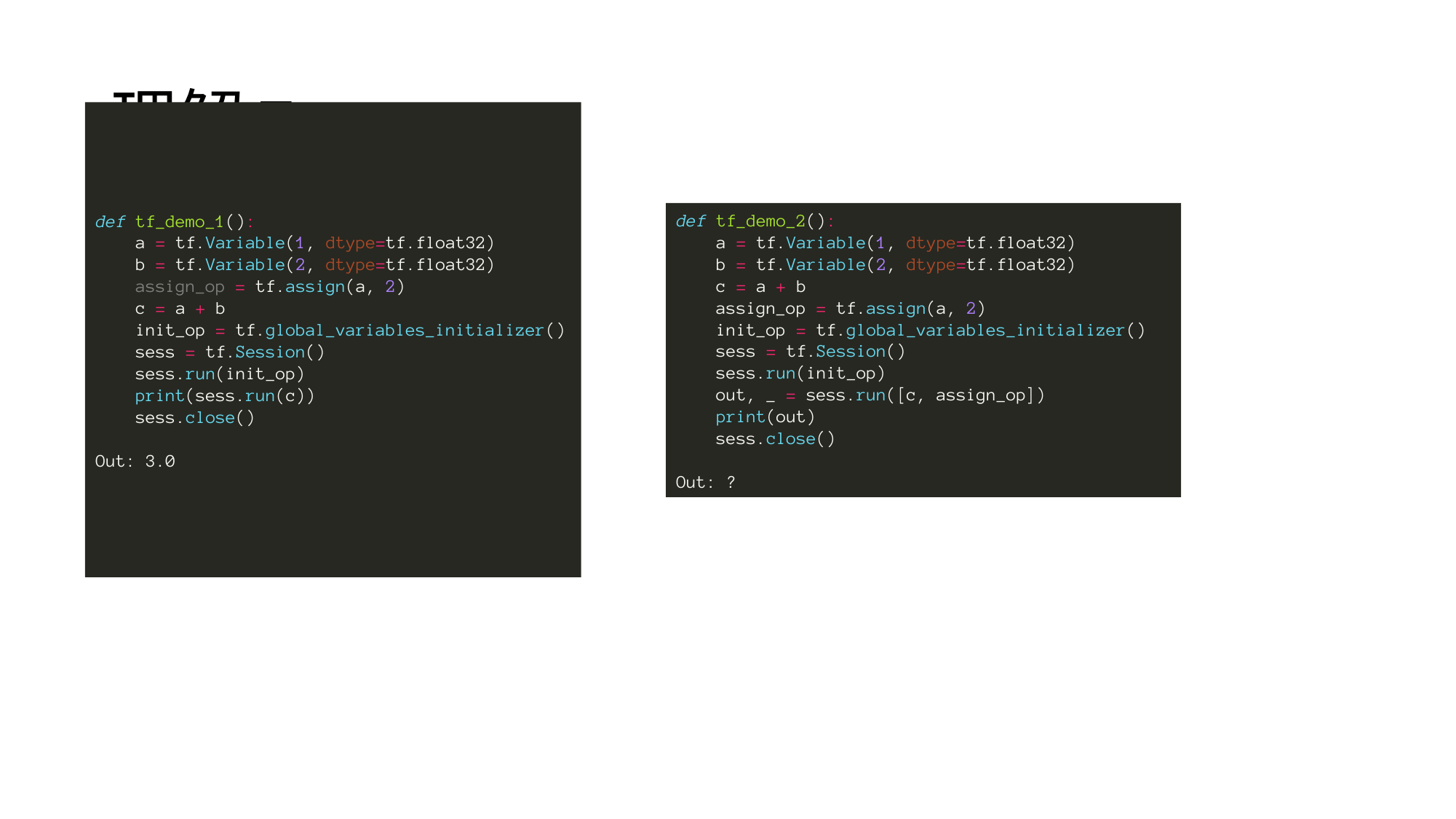

# 理解Tensor
def tf_demo_2():
    a = tf.Variable(1, dtype=tf.float32)
    b = tf.Variable(2, dtype=tf.float32)
    c = a + b
    assign_op = tf.assign(a, 2)
    init_op = tf.global_variables_initializer()
    sess = tf.Session()
    sess.run(init_op)
    out, _ = sess.run([c, assign_op])
    print(out)
    sess.close()

Out: ?
def tf_demo_1():
    a = tf.Variable(1, dtype=tf.float32)
    b = tf.Variable(2, dtype=tf.float32)
    assign_op = tf.assign(a, 2)
    c = a + b
    init_op = tf.global_variables_initializer()
    sess = tf.Session()
    sess.run(init_op)
    print(sess.run(c))
    sess.close()

Out: 3.0